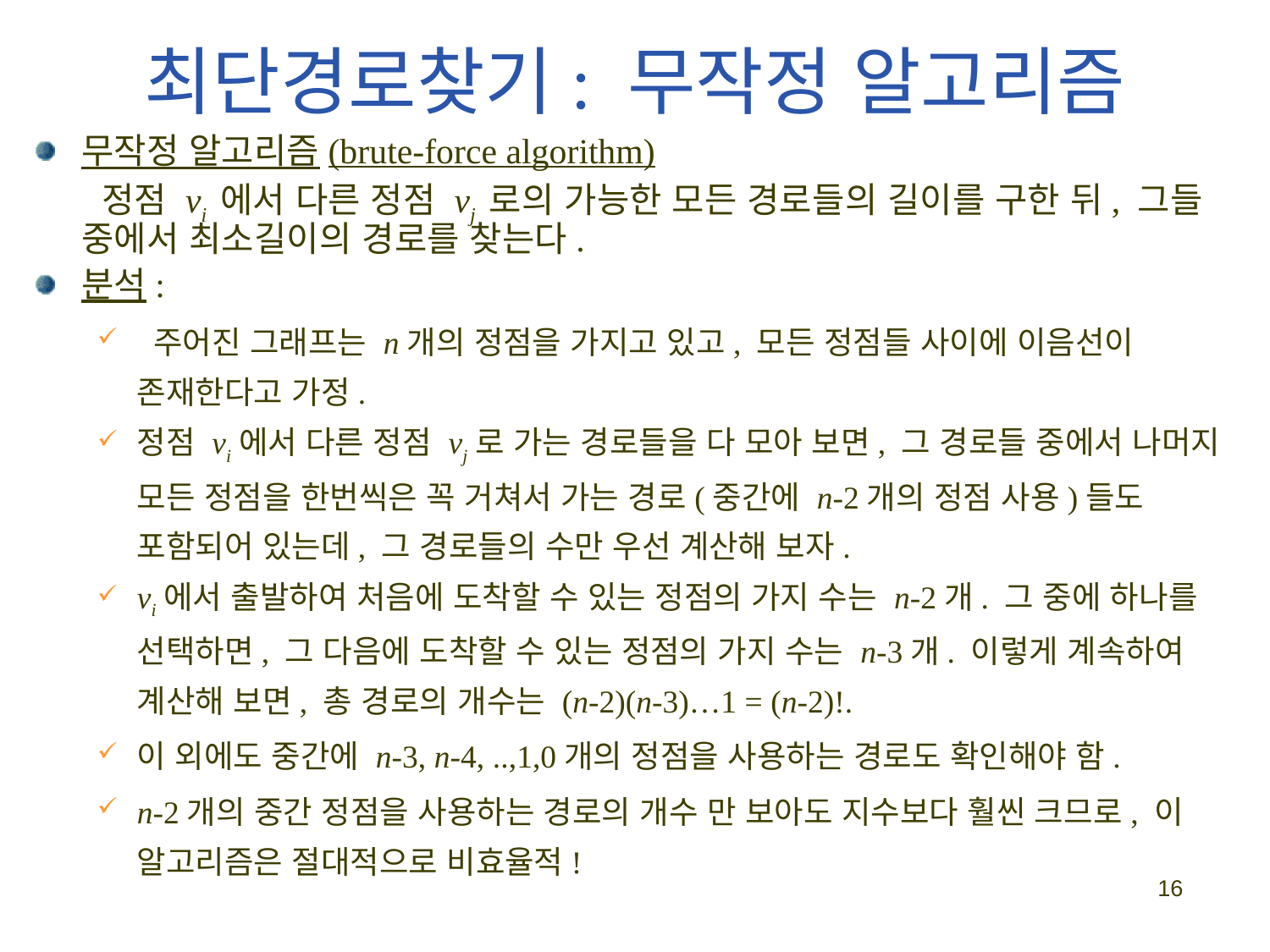

최단경로찾기: 무작정 알고리즘
무작정 알고리즘(brute-force algorithm)
      정점 vi 에서 다른 정점 vj 로의 가능한 모든 경로들의 길이를 구한 뒤, 그들 중에서 최소길이의 경로를 찾는다.
분석:
 주어진 그래프는 n개의 정점을 가지고 있고, 모든 정점들 사이에 이음선이 존재한다고 가정.
정점 vi에서 다른 정점 vj로 가는 경로들을 다 모아 보면, 그 경로들 중에서 나머지 모든 정점을 한번씩은 꼭 거쳐서 가는 경로(중간에 n-2개의 정점 사용)들도 포함되어 있는데, 그 경로들의 수만 우선 계산해 보자.
vi에서 출발하여 처음에 도착할 수 있는 정점의 가지 수는 n-2개. 그 중에 하나를 선택하면, 그 다음에 도착할 수 있는 정점의 가지 수는 n-3개. 이렇게 계속하여 계산해 보면, 총 경로의 개수는 (n-2)(n-3)…1 = (n-2)!.
이 외에도 중간에 n-3, n-4, ..,1,0개의 정점을 사용하는 경로도 확인해야 함.
n-2개의 중간 정점을 사용하는 경로의 개수 만 보아도 지수보다 훨씬 크므로, 이 알고리즘은 절대적으로 비효율적!
16